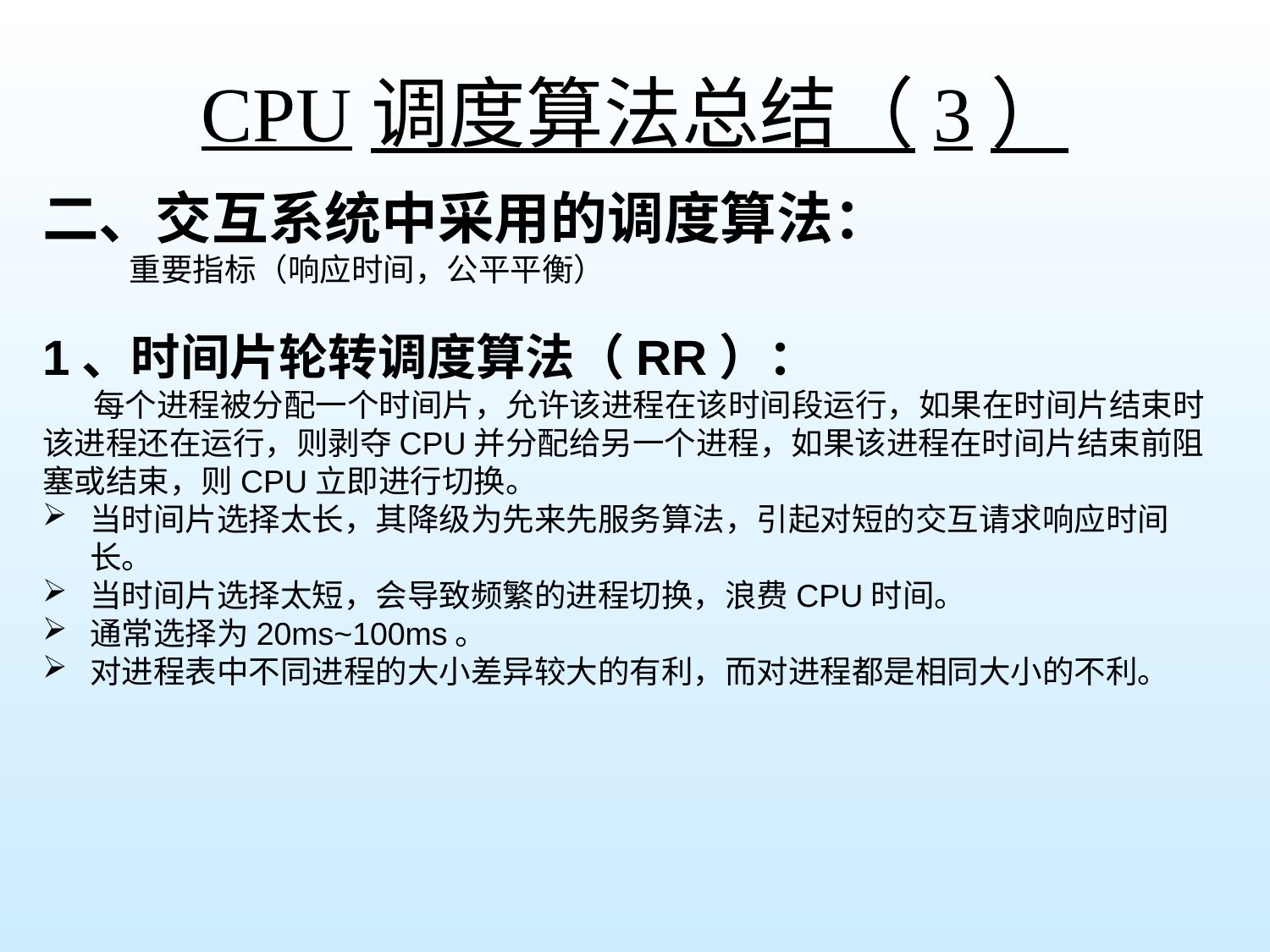

# CPU调度算法总结（3）
二、交互系统中采用的调度算法：
           重要指标（响应时间，公平平衡）

1、时间片轮转调度算法（RR）：
      每个进程被分配一个时间片，允许该进程在该时间段运行，如果在时间片结束时该进程还在运行，则剥夺CPU并分配给另一个进程，如果该进程在时间片结束前阻塞或结束，则CPU立即进行切换。
当时间片选择太长，其降级为先来先服务算法，引起对短的交互请求响应时间长。
当时间片选择太短，会导致频繁的进程切换，浪费CPU时间。
通常选择为20ms~100ms。
对进程表中不同进程的大小差异较大的有利，而对进程都是相同大小的不利。